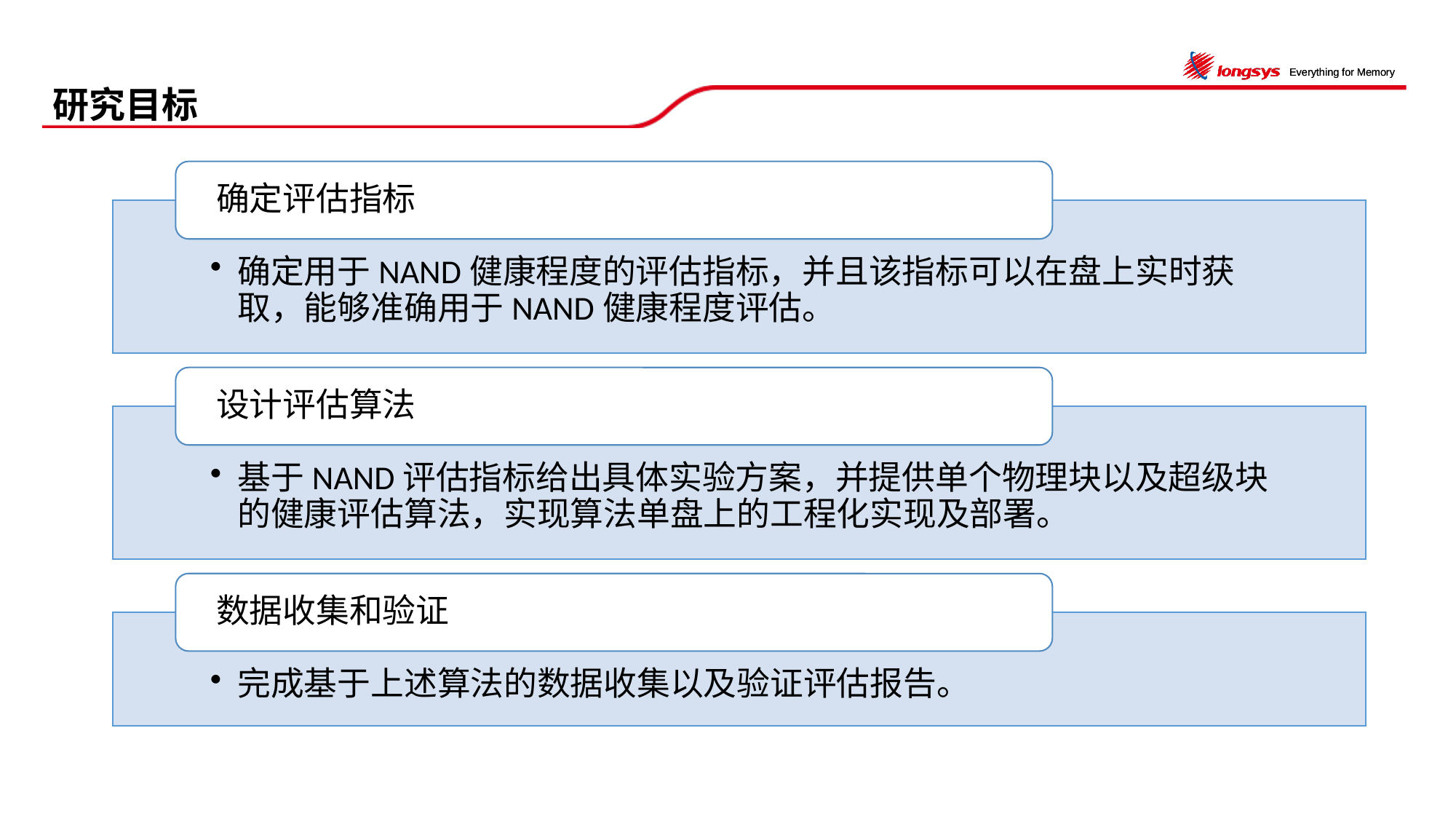

# 研究目标
确定用于NAND健康程度的评估指标，并且该指标可以在盘上实时获取，能够准确用于NAND健康程度评估。
确定评估指标
基于NAND评估指标给出具体实验方案，并提供单个物理块以及超级块的健康评估算法，实现算法单盘上的工程化实现及部署。
设计评估算法
完成基于上述算法的数据收集以及验证评估报告。
数据收集和验证